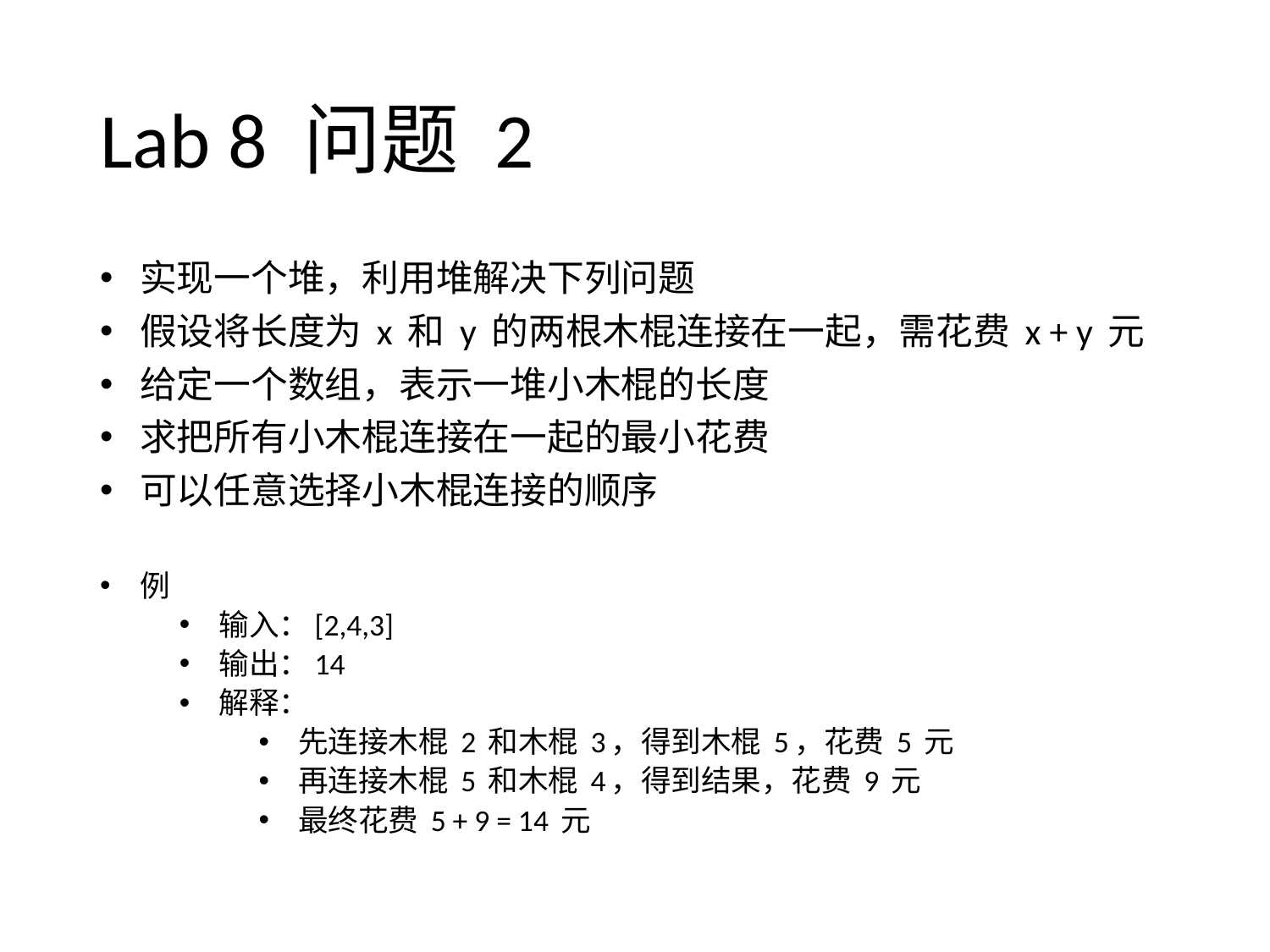

# Lab 8 问题 2
实现一个堆，利用堆解决下列问题
假设将长度为 x 和 y 的两根木棍连接在一起，需花费 x + y 元
给定一个数组，表示一堆小木棍的长度
求把所有小木棍连接在一起的最小花费
可以任意选择小木棍连接的顺序

例
输入：[2,4,3]
输出：14
解释：
先连接木棍 2 和木棍 3，得到木棍 5，花费 5 元
再连接木棍 5 和木棍 4，得到结果，花费 9 元
最终花费 5 + 9 = 14 元